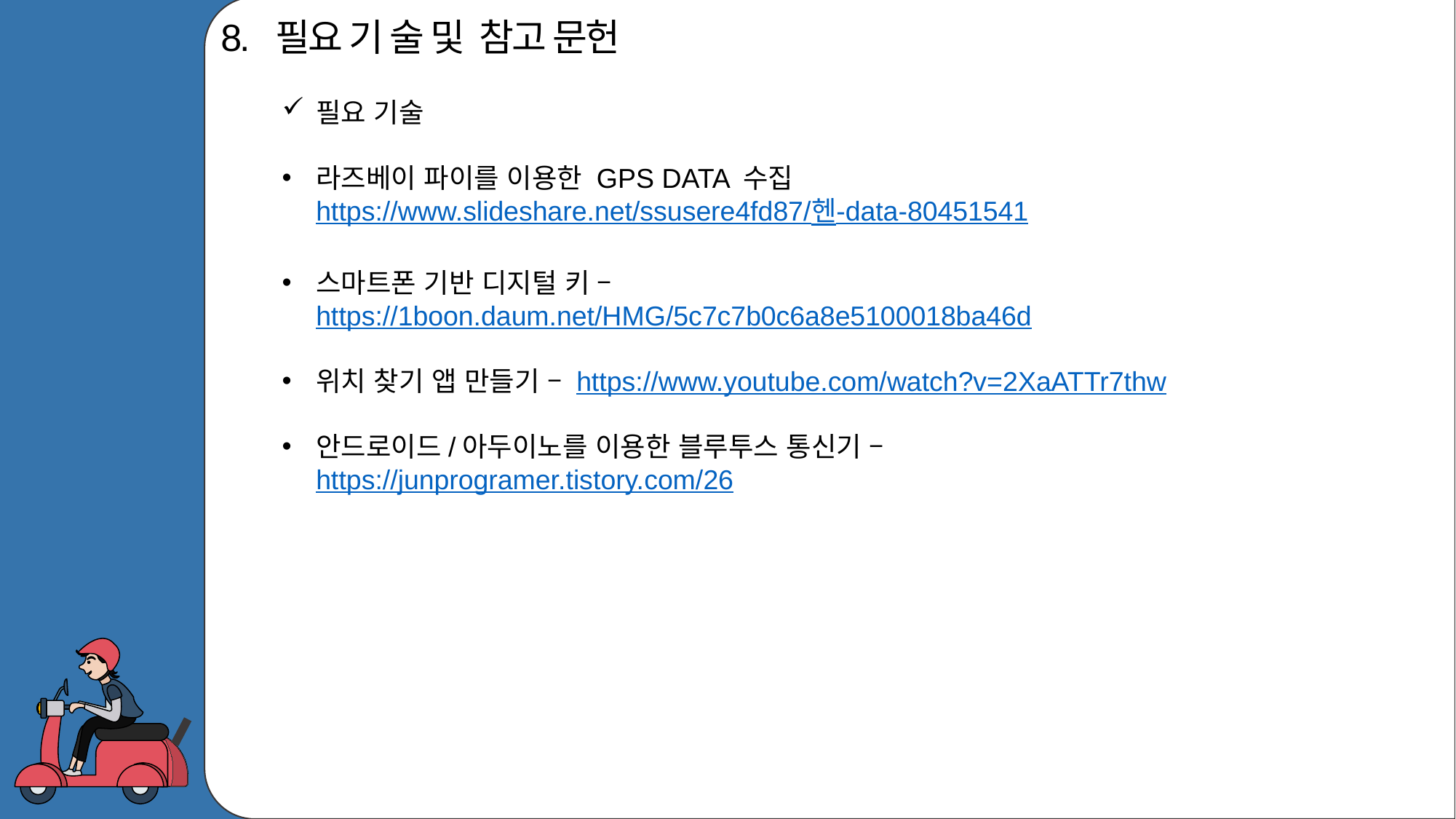

8.  필요 기 술 및  참고 문헌
필요 기술

라즈베이 파이를 이용한 GPS DATA 수집https://www.slideshare.net/ssusere4fd87/헨-data-80451541

스마트폰 기반 디지털 키 – https://1boon.daum.net/HMG/5c7c7b0c6a8e5100018ba46d

위치 찾기 앱 만들기 – https://www.youtube.com/watch?v=2XaATTr7thw

안드로이드/아두이노를 이용한 블루투스 통신기 – https://junprogramer.tistory.com/26